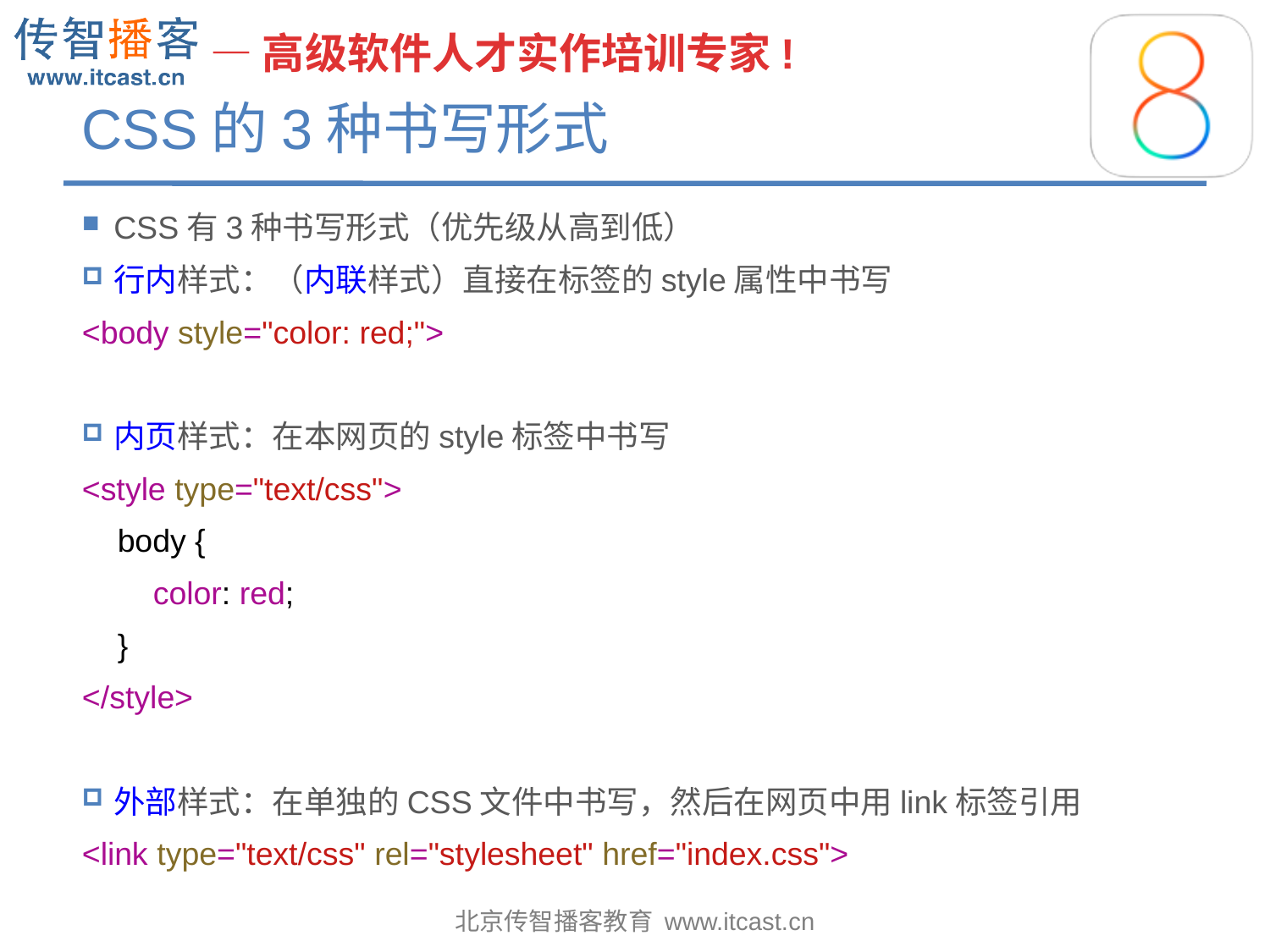

# CSS的3种书写形式
CSS有3种书写形式（优先级从高到低）
行内样式：（内联样式）直接在标签的style属性中书写
<body style="color: red;">

内页样式：在本网页的style标签中书写
<style type="text/css">
    body {
        color: red;
    }
</style>

外部样式：在单独的CSS文件中书写，然后在网页中用link标签引用
<link type="text/css" rel="stylesheet" href="index.css">